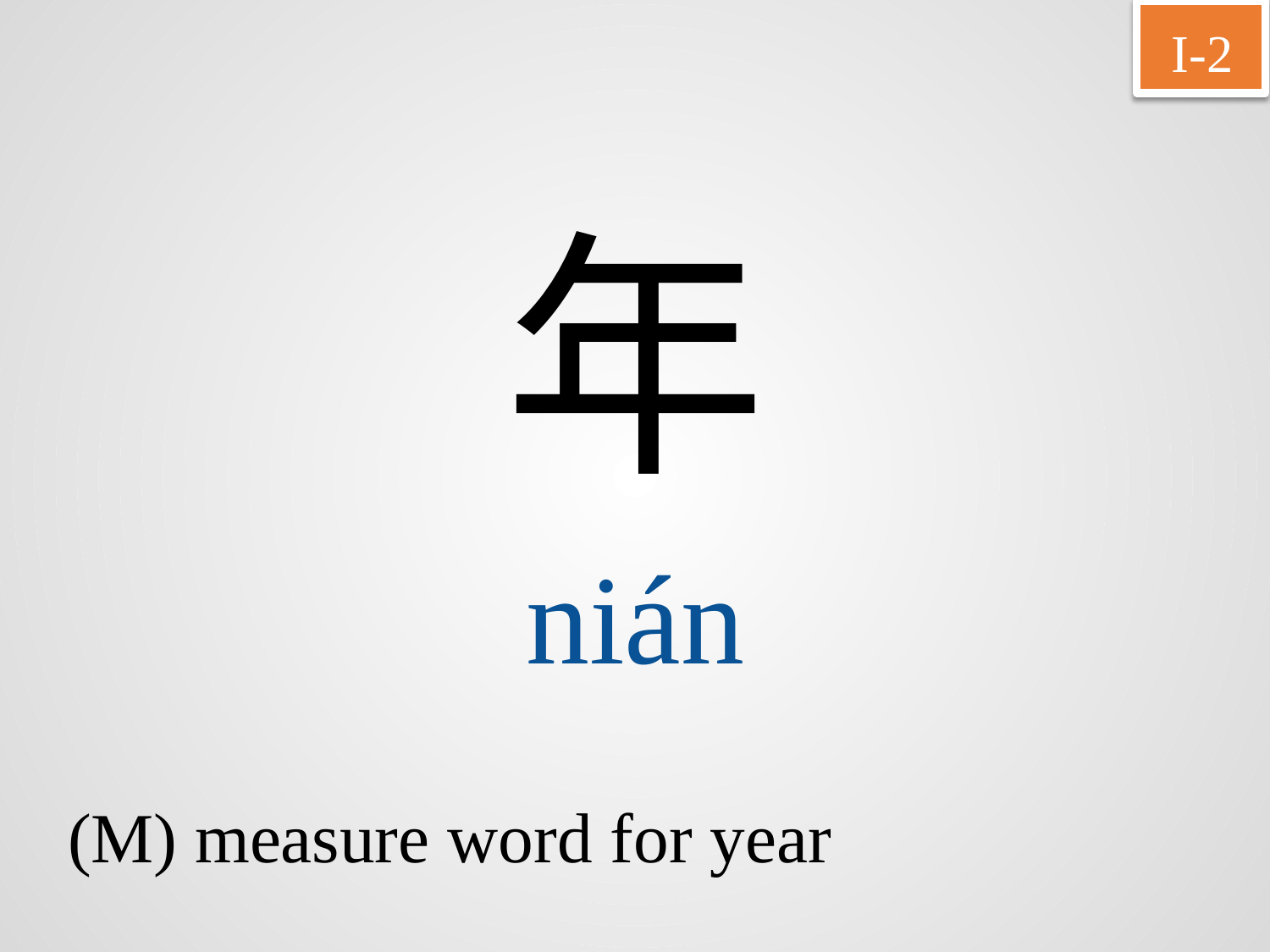

I-2

年
nián
(M) measure word for year